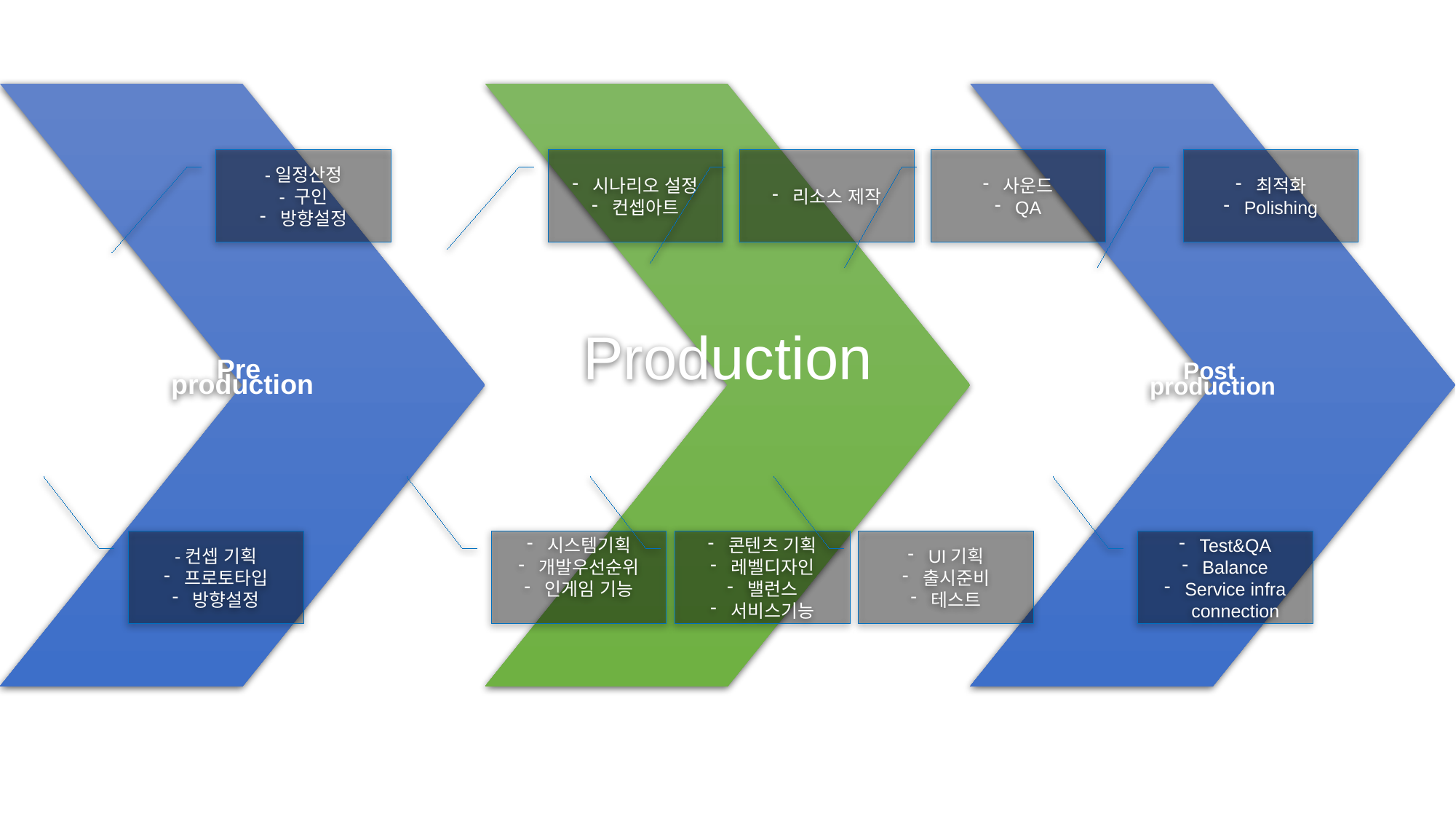

Pre
production
Production
Post
production
-일정산정
- 구인
방향설정
시나리오 설정
컨셉아트
리소스 제작
사운드
QA
최적화
Polishing
-컨셉 기획
프로토타입
방향설정
시스템기획
개발우선순위
인게임 기능

콘텐츠 기획
레벨디자인
밸런스
서비스기능
UI기획
출시준비
테스트
Test&QA
Balance
Service infra connection